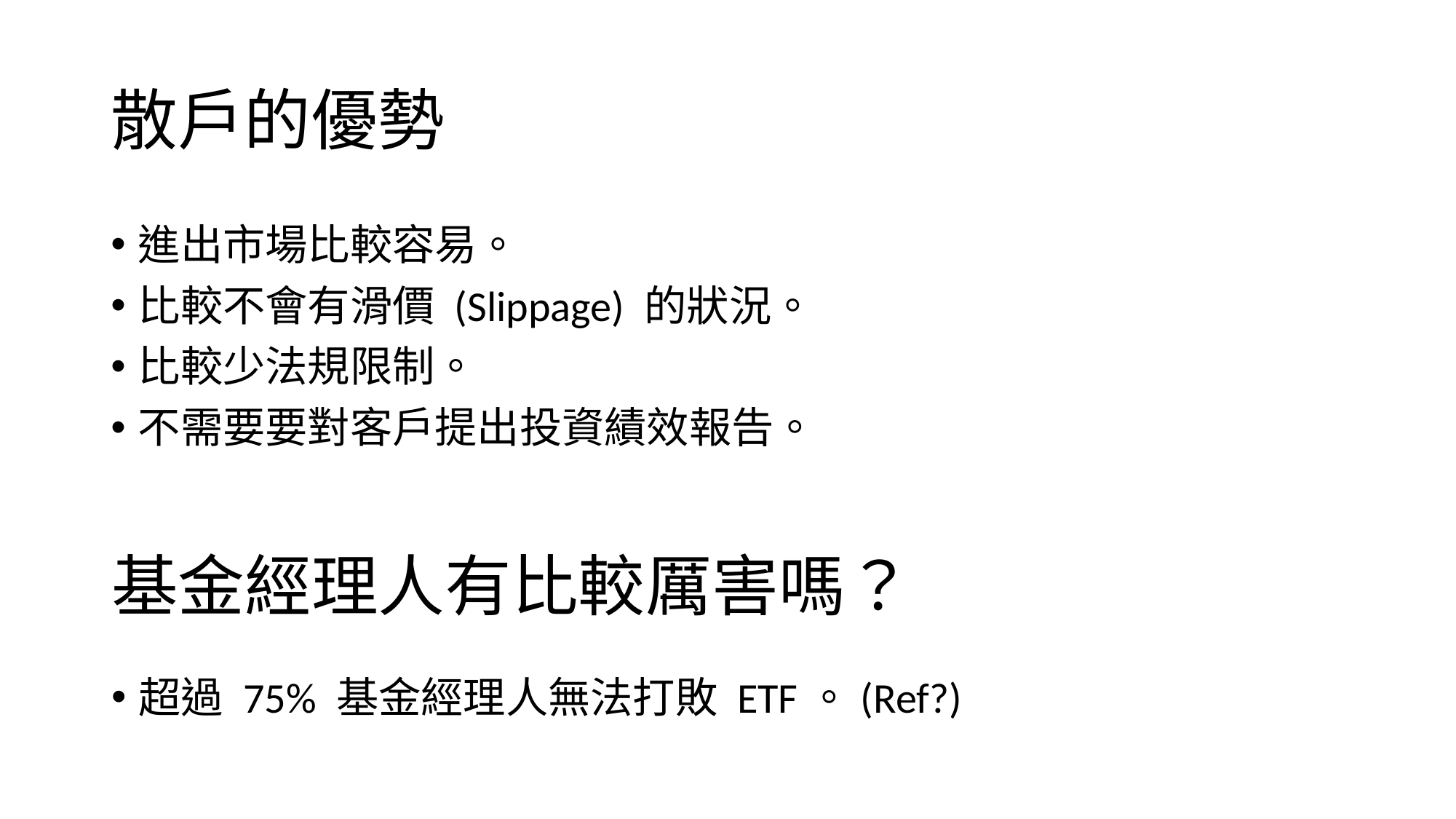

# 散戶的優勢
進出市場比較容易。
比較不會有滑價 (Slippage) 的狀況。
比較少法規限制。
不需要要對客戶提出投資績效報告。
基金經理人有比較厲害嗎？
超過 75% 基金經理人無法打敗 ETF。(Ref?)